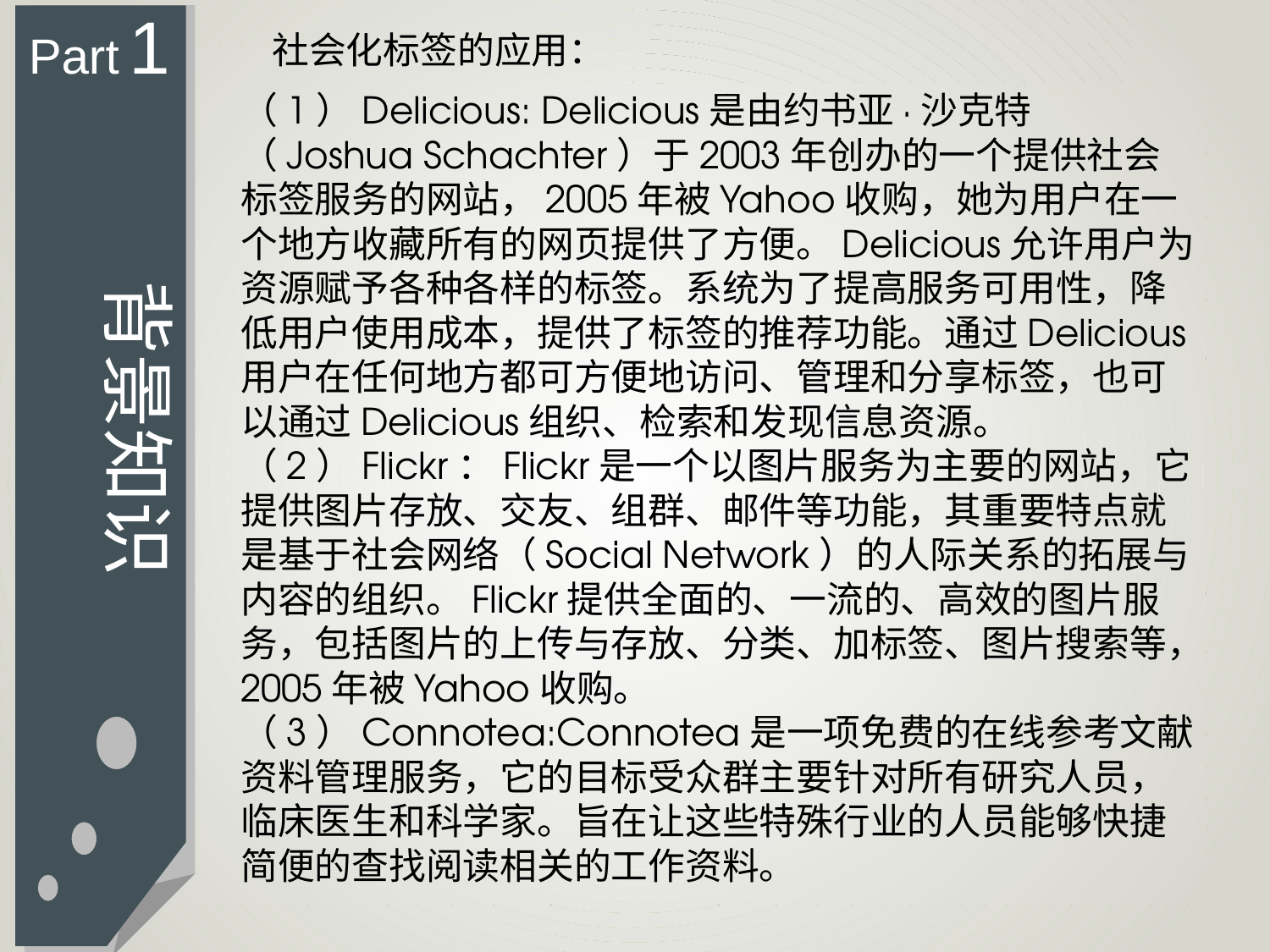

Part 1

背景知识
社会化标签的应用：
（1）Delicious: Delicious是由约书亚·沙克特（Joshua Schachter）于2003年创办的一个提供社会标签服务的网站，2005年被Yahoo收购，她为用户在一个地方收藏所有的网页提供了方便。Delicious允许用户为资源赋予各种各样的标签。系统为了提高服务可用性，降低用户使用成本，提供了标签的推荐功能。通过Delicious用户在任何地方都可方便地访问、管理和分享标签，也可以通过Delicious组织、检索和发现信息资源。
（2）Flickr：Flickr是一个以图片服务为主要的网站，它提供图片存放、交友、组群、邮件等功能，其重要特点就是基于社会网络（Social Network）的人际关系的拓展与内容的组织。Flickr提供全面的、一流的、高效的图片服务，包括图片的上传与存放、分类、加标签、图片搜索等，2005年被Yahoo收购。
（3）Connotea:Connotea是一项免费的在线参考文献资料管理服务，它的目标受众群主要针对所有研究人员，临床医生和科学家。旨在让这些特殊行业的人员能够快捷简便的查找阅读相关的工作资料。